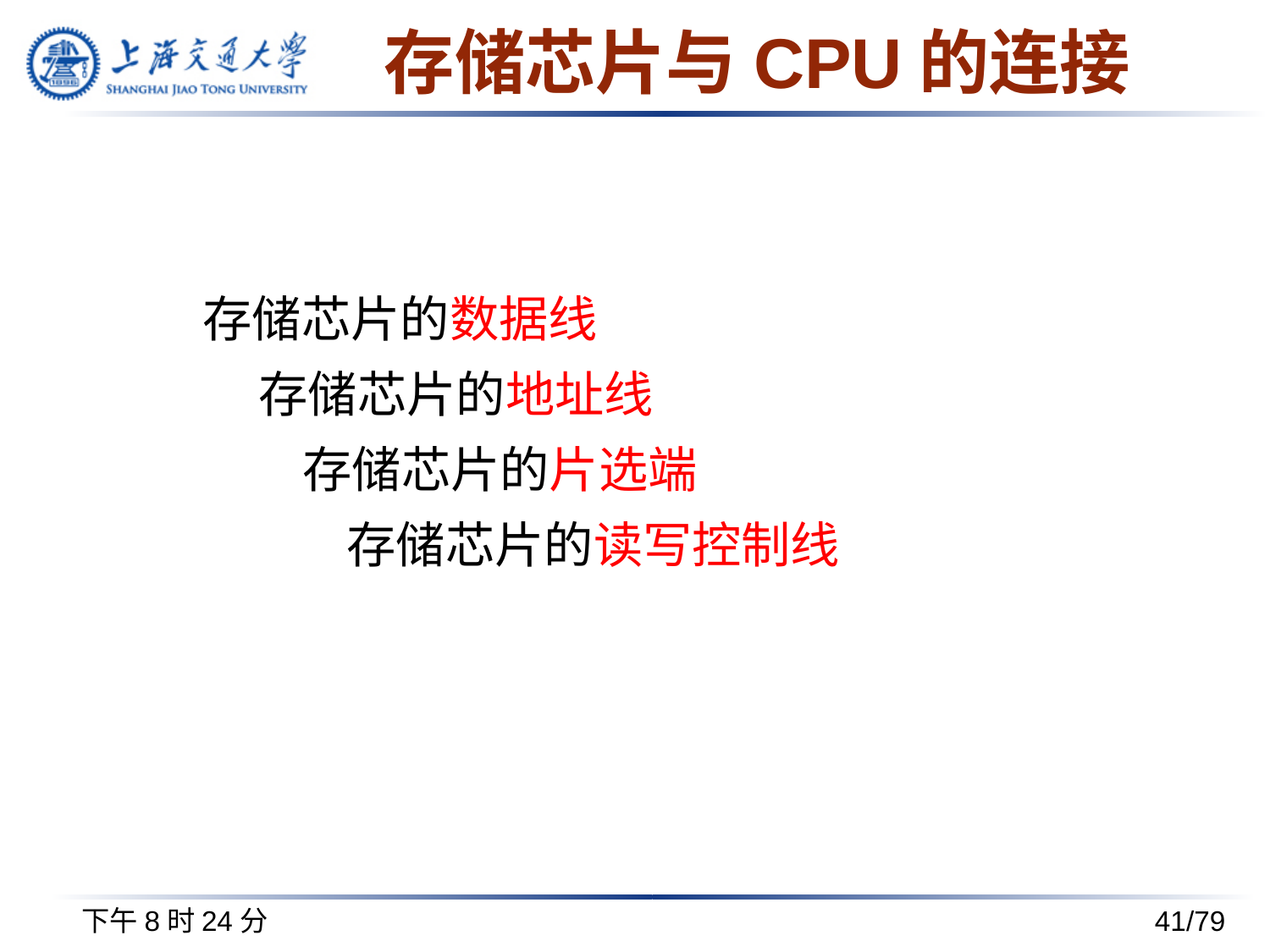

# 存储芯片与CPU的连接
存储芯片的数据线
    存储芯片的地址线
        存储芯片的片选端
            存储芯片的读写控制线
下午8时24分
41/79